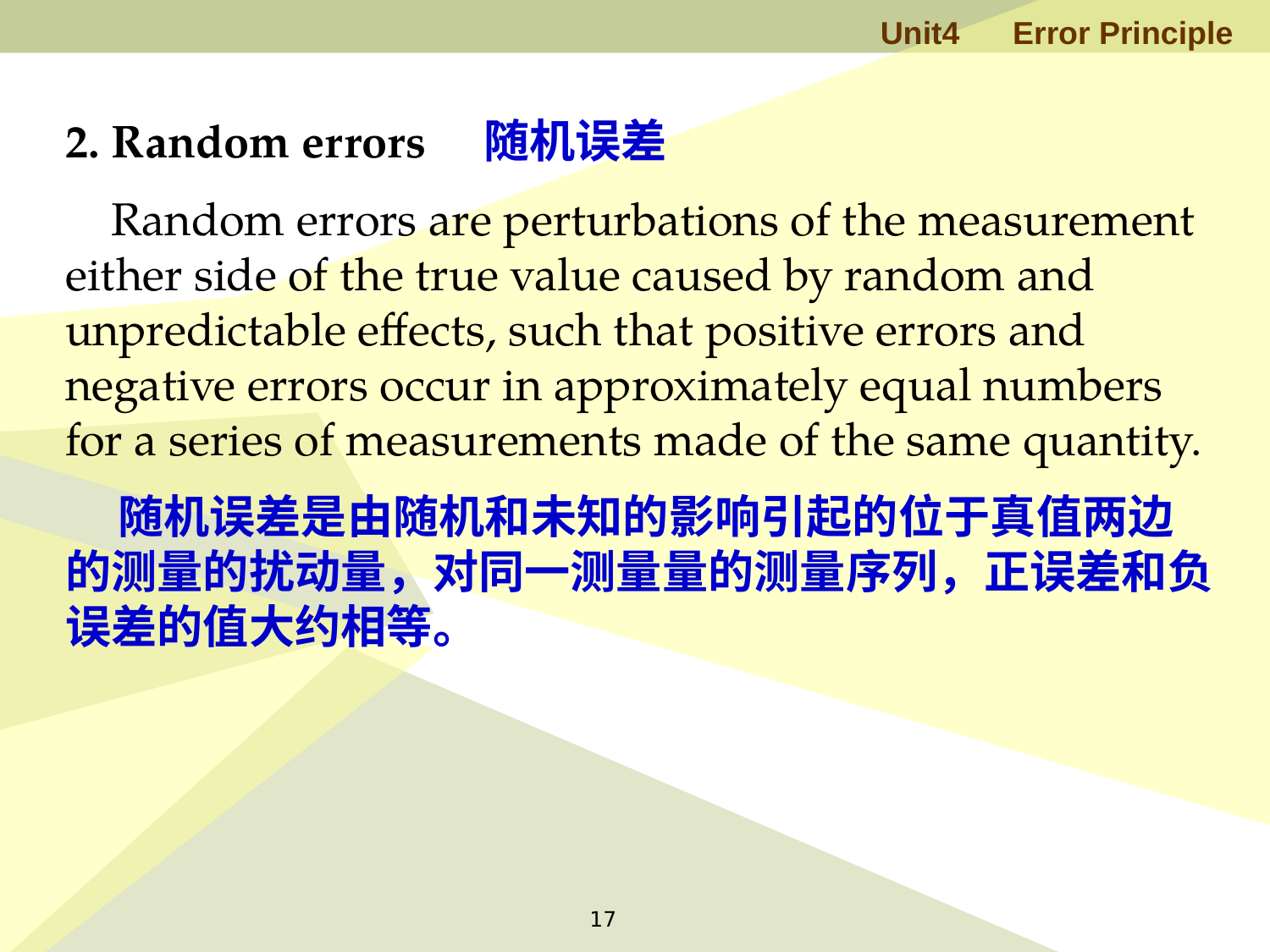

2. Random errors    随机误差
    Random errors are perturbations of the measurement either side of the true value caused by random and unpredictable effects, such that positive errors and negative errors occur in approximately equal numbers for a series of measurements made of the same quantity.
    随机误差是由随机和未知的影响引起的位于真值两边的测量的扰动量，对同一测量量的测量序列，正误差和负误差的值大约相等。
17